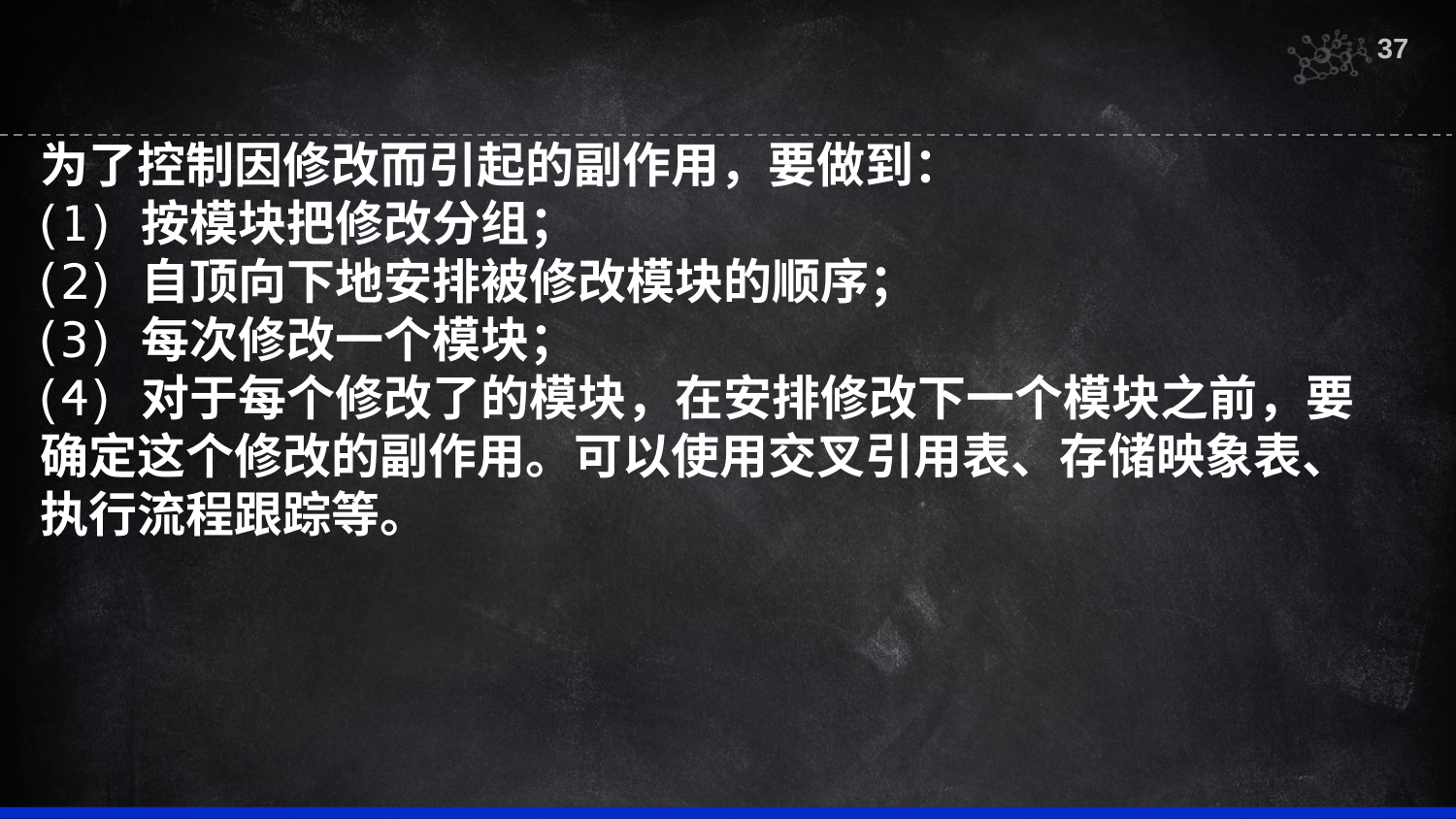

37
为了控制因修改而引起的副作用，要做到：
(1) 按模块把修改分组；
(2) 自顶向下地安排被修改模块的顺序；
(3) 每次修改一个模块；
(4) 对于每个修改了的模块，在安排修改下一个模块之前，要确定这个修改的副作用。可以使用交叉引用表、存储映象表、执行流程跟踪等。